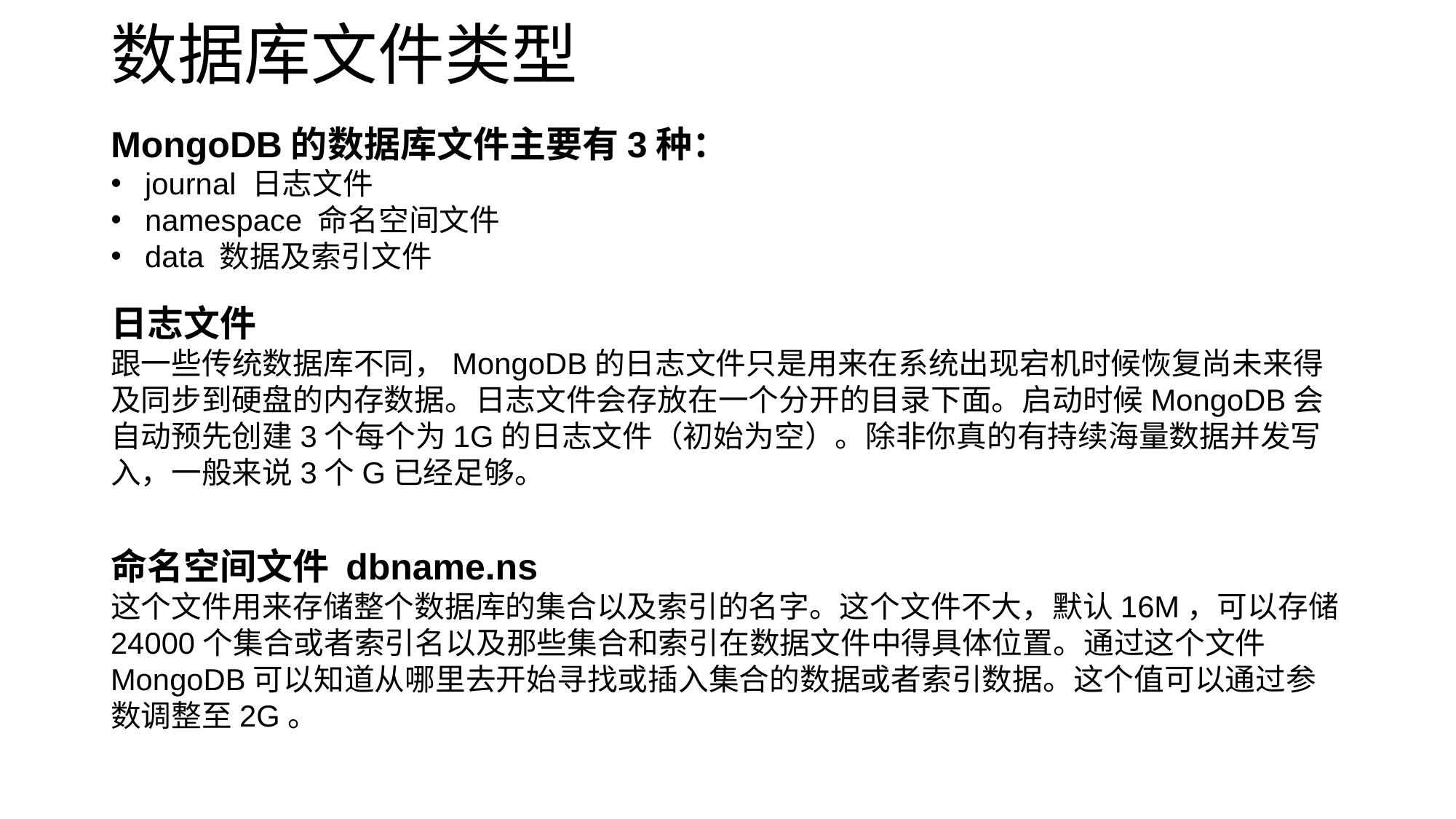

# 数据库文件类型
MongoDB的数据库文件主要有3种：
journal 日志文件
namespace 命名空间文件
data 数据及索引文件
日志文件
跟一些传统数据库不同，MongoDB的日志文件只是用来在系统出现宕机时候恢复尚未来得及同步到硬盘的内存数据。日志文件会存放在一个分开的目录下面。启动时候MongoDB会自动预先创建3个每个为1G的日志文件（初始为空）。除非你真的有持续海量数据并发写入，一般来说3个G已经足够。
命名空间文件 dbname.ns
这个文件用来存储整个数据库的集合以及索引的名字。这个文件不大，默认16M，可以存储24000个集合或者索引名以及那些集合和索引在数据文件中得具体位置。通过这个文件MongoDB可以知道从哪里去开始寻找或插入集合的数据或者索引数据。这个值可以通过参数调整至2G。